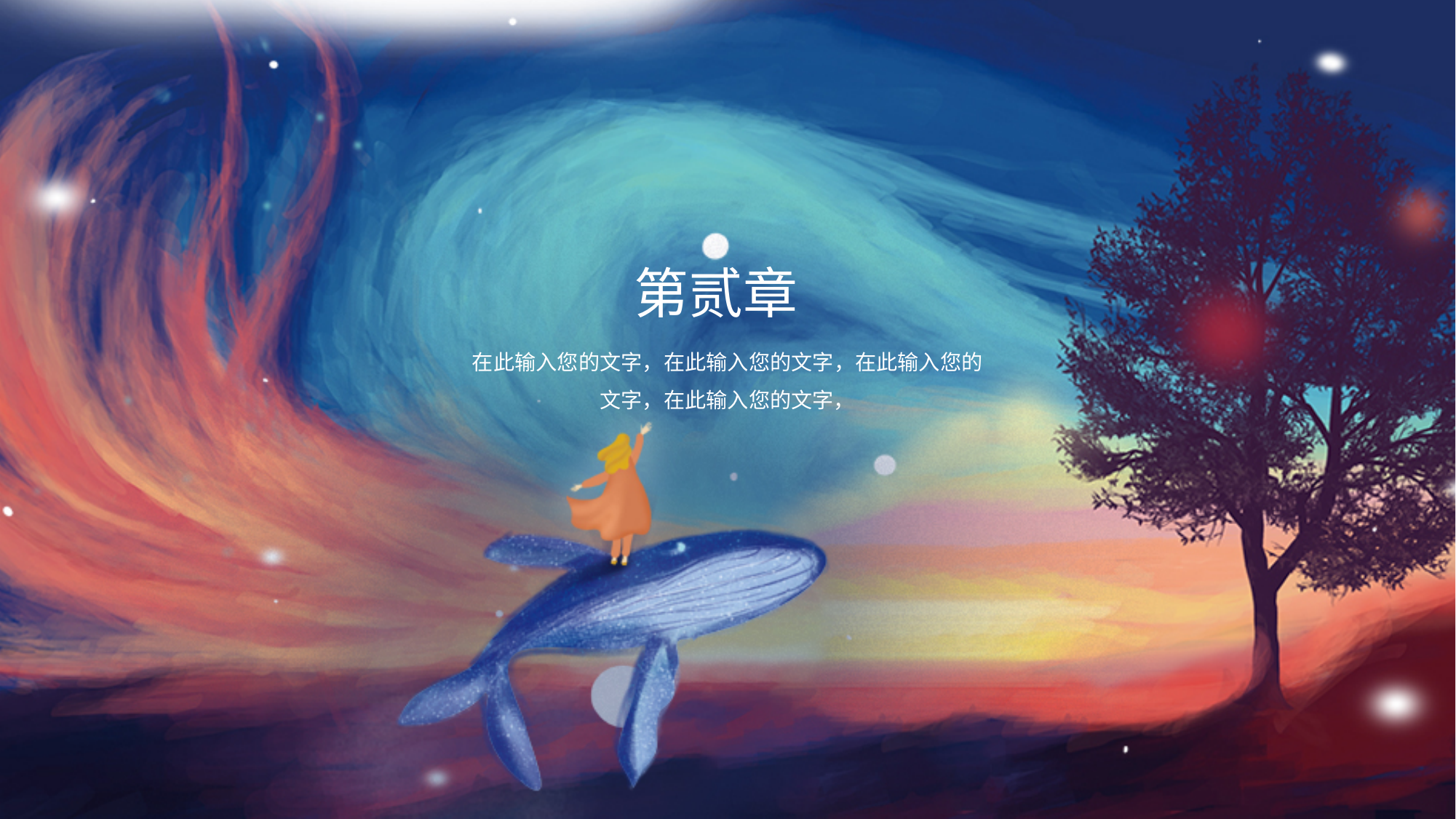

第贰章
在此输入您的文字，在此输入您的文字，在此输入您的文字，在此输入您的文字，